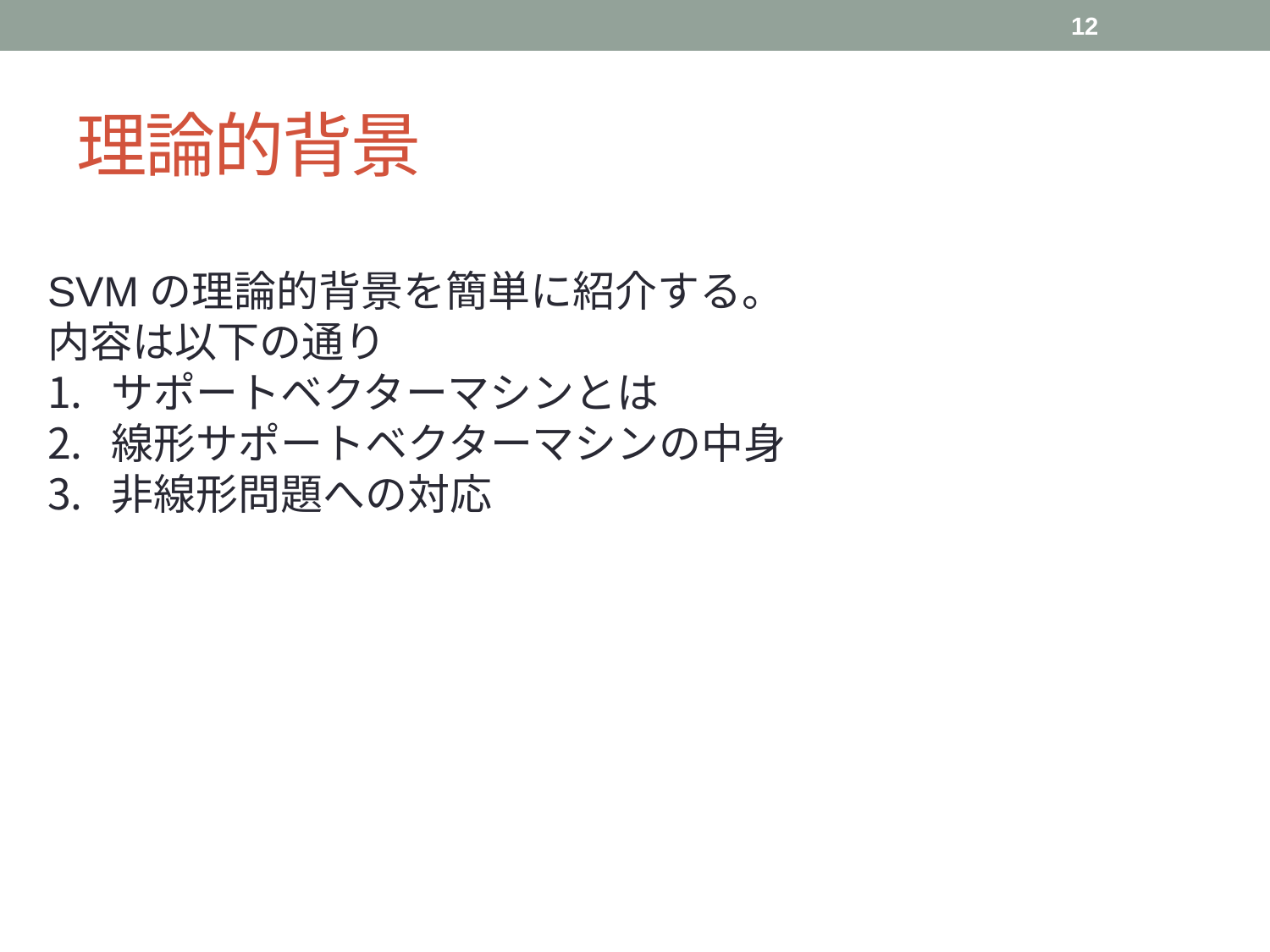

12
# 理論的背景
SVMの理論的背景を簡単に紹介する。
内容は以下の通り
サポートベクターマシンとは
線形サポートベクターマシンの中身
非線形問題への対応